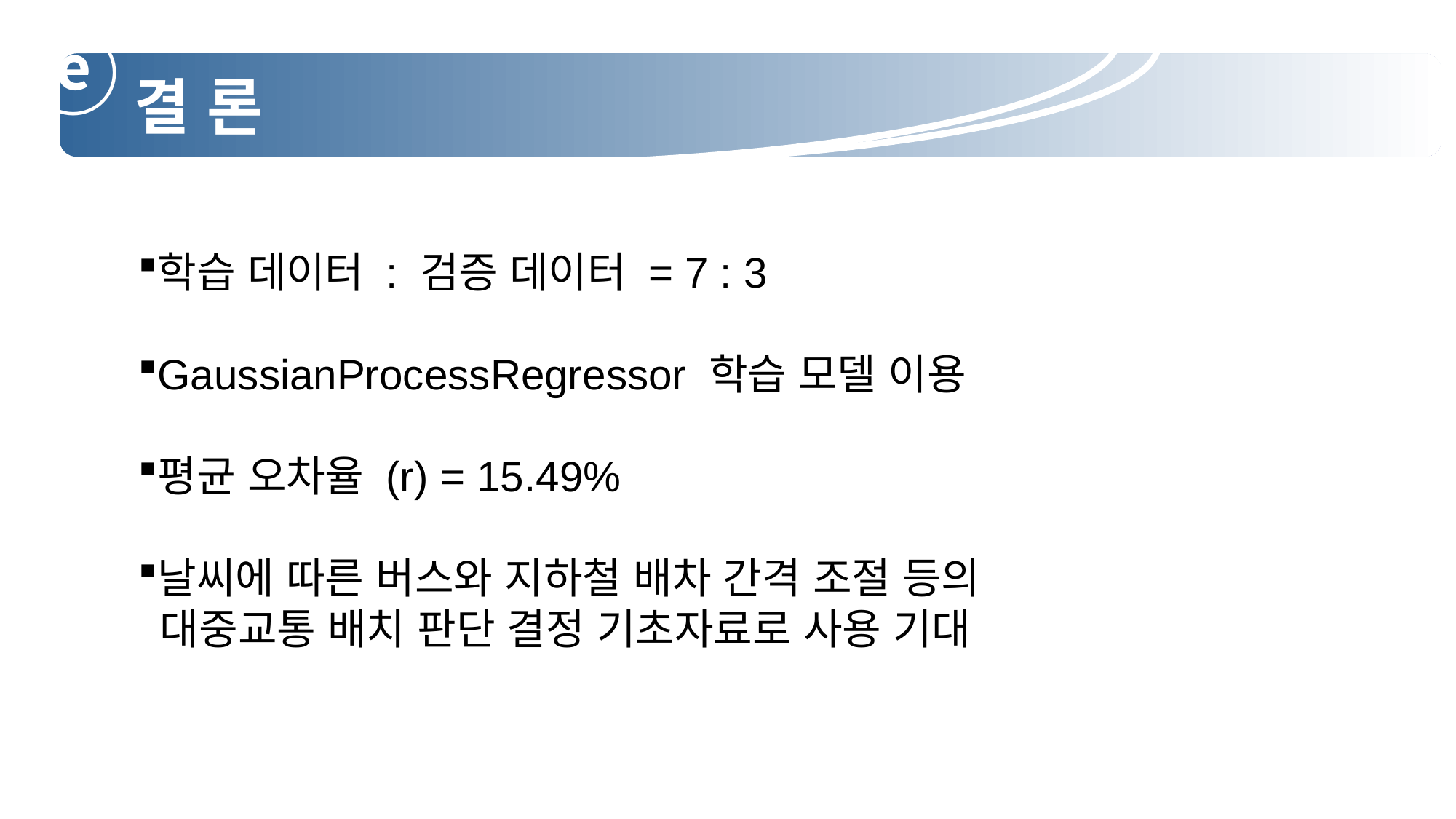

ⓔ
   결 론

학습 데이터 : 검증 데이터 = 7 : 3

GaussianProcessRegressor 학습 모델 이용

평균 오차율 (r) = 15.49%

날씨에 따른 버스와 지하철 배차 간격 조절 등의
 대중교통 배치 판단 결정 기초자료로 사용 기대